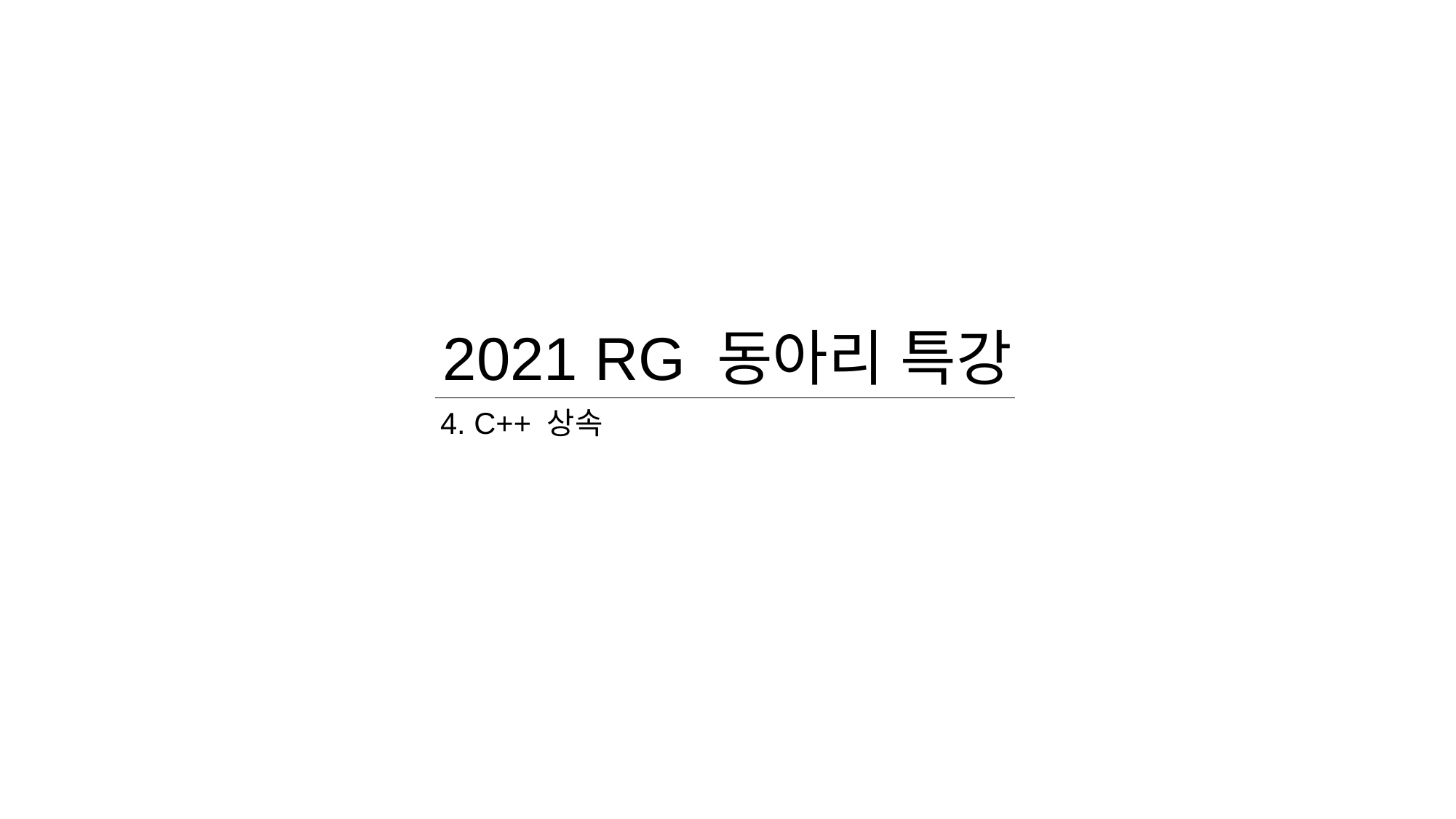

2021 RG 동아리 특강
4. C++ 상속